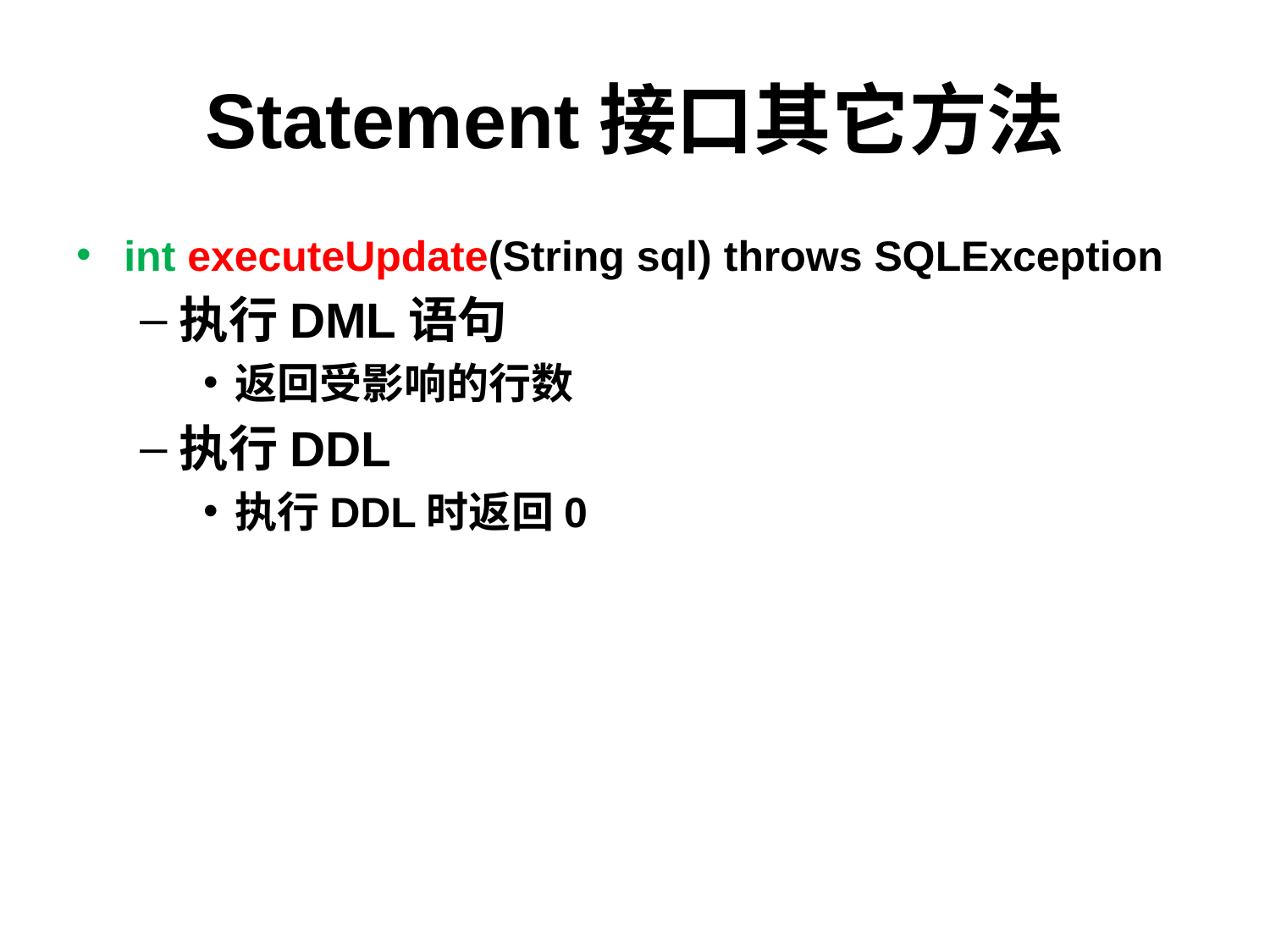

# Statement接口其它方法
int executeUpdate(String sql) throws SQLException
执行DML语句
返回受影响的行数
执行DDL
执行DDL时返回0